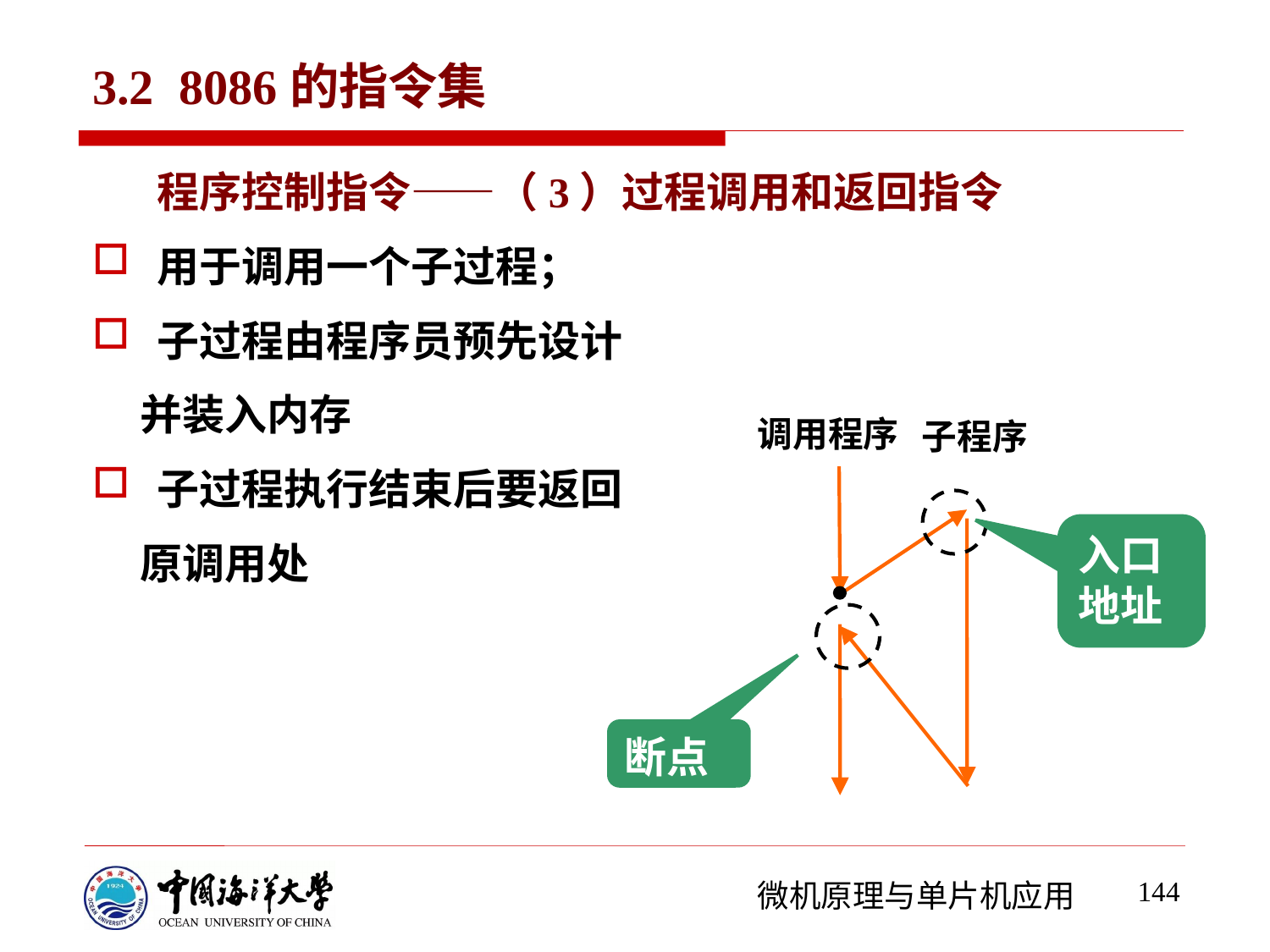

# 3.2  8086的指令集
程序控制指令——（3）过程调用和返回指令
用于调用一个子过程；
子过程由程序员预先设计
    并装入内存
子过程执行结束后要返回
    原调用处

调用程序
子程序

入口地址

断点
144